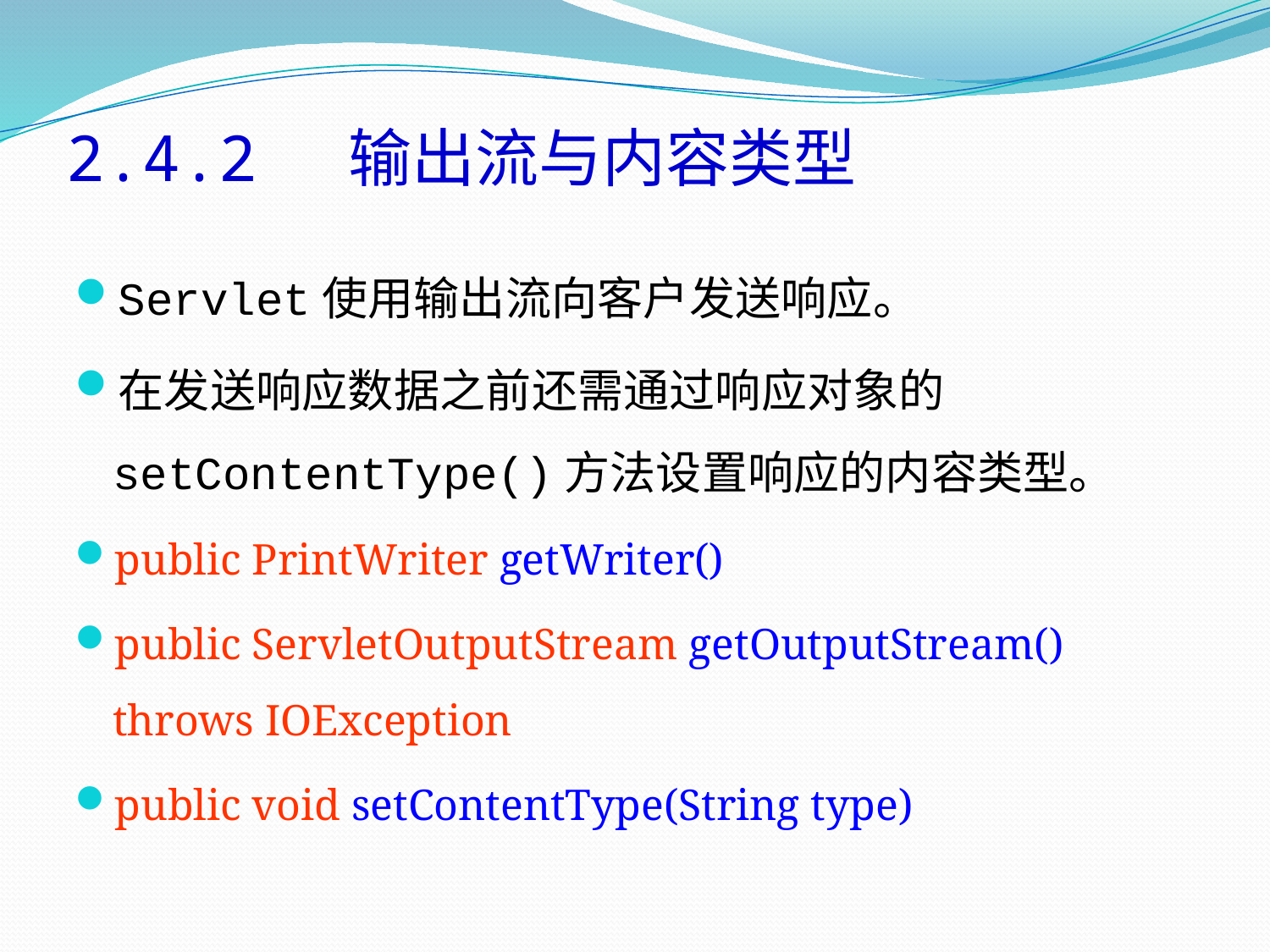

# 2.4.2  输出流与内容类型
Servlet使用输出流向客户发送响应。
在发送响应数据之前还需通过响应对象的setContentType()方法设置响应的内容类型。
public PrintWriter getWriter()
public ServletOutputStream getOutputStream() throws IOException
public void setContentType(String type)